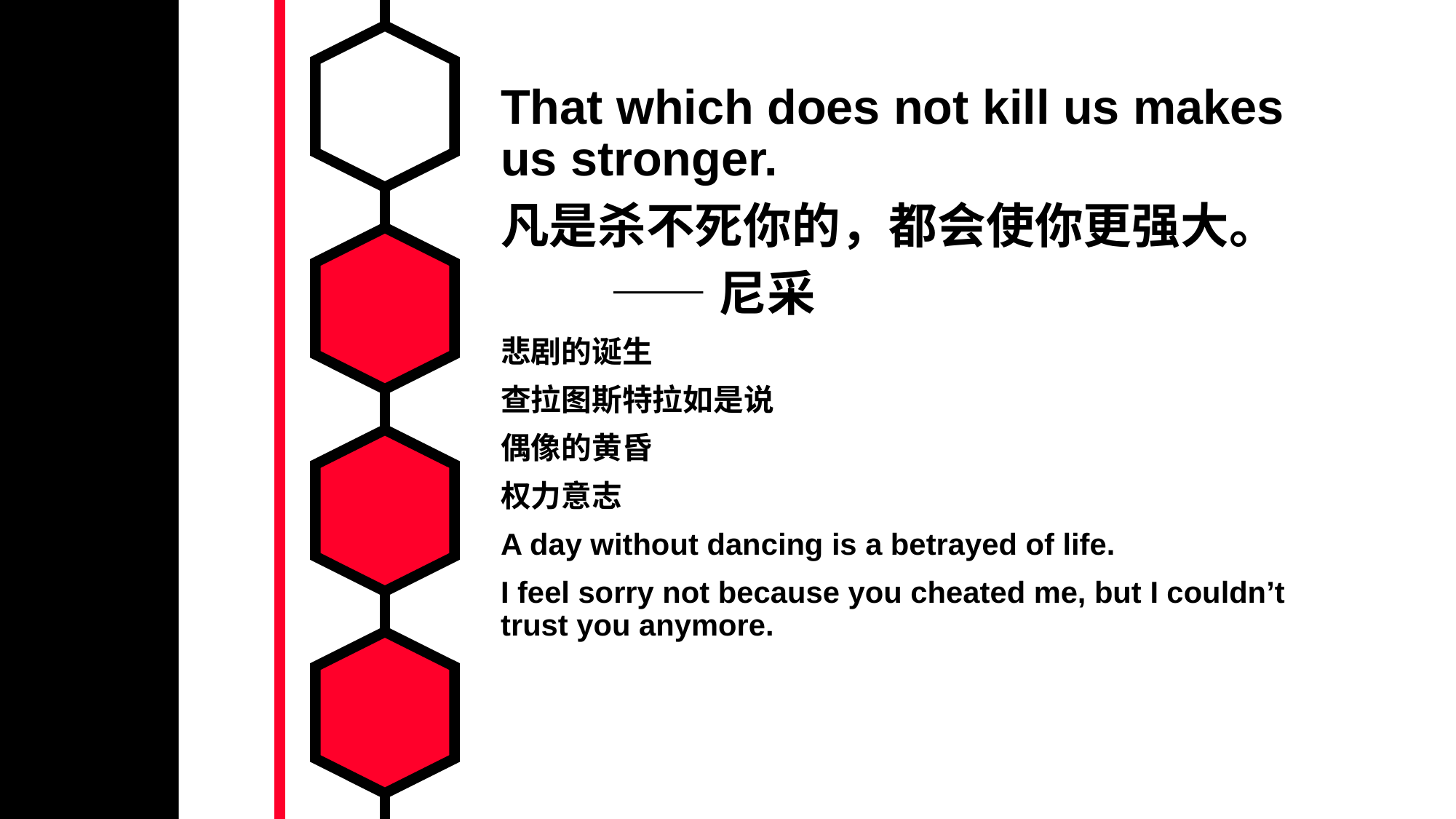

#

That which does not kill us makes us stronger.
凡是杀不死你的，都会使你更强大。
	——尼采
悲剧的诞生
查拉图斯特拉如是说
偶像的黄昏
权力意志
A day without dancing is a betrayed of life.
I feel sorry not because you cheated me, but I couldn’t trust you anymore.